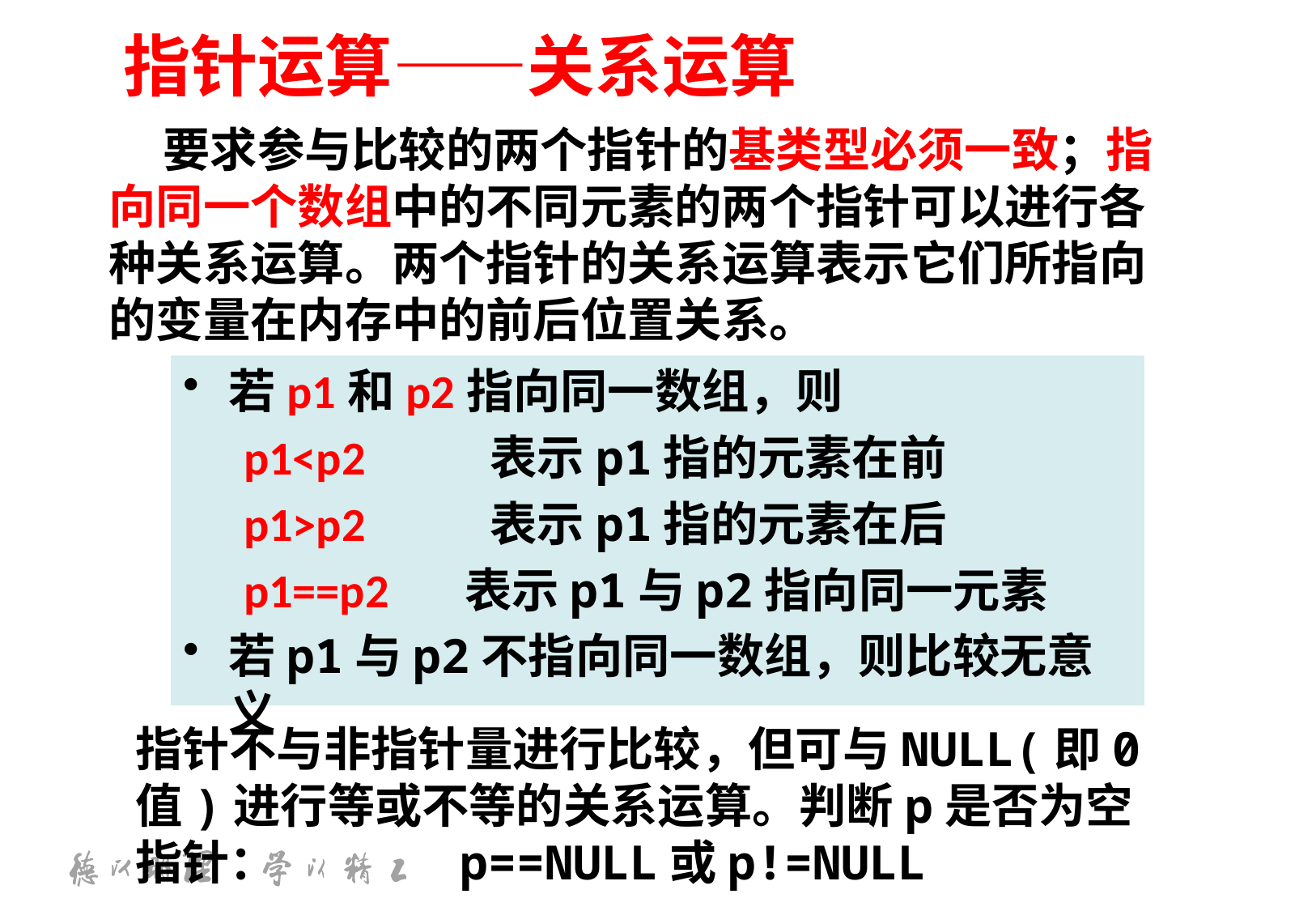

# 指针运算——关系运算
    要求参与比较的两个指针的基类型必须一致；指向同一个数组中的不同元素的两个指针可以进行各种关系运算。两个指针的关系运算表示它们所指向的变量在内存中的前后位置关系。
若p1和p2指向同一数组，则
p1<p2    表示p1指的元素在前
p1>p2    表示p1指的元素在后
p1==p2      表示p1与p2指向同一元素
若p1与p2不指向同一数组，则比较无意义
指针不与非指针量进行比较，但可与NULL(即0值)进行等或不等的关系运算。判断p是否为空指针：                p==NULL或p!=NULL
42